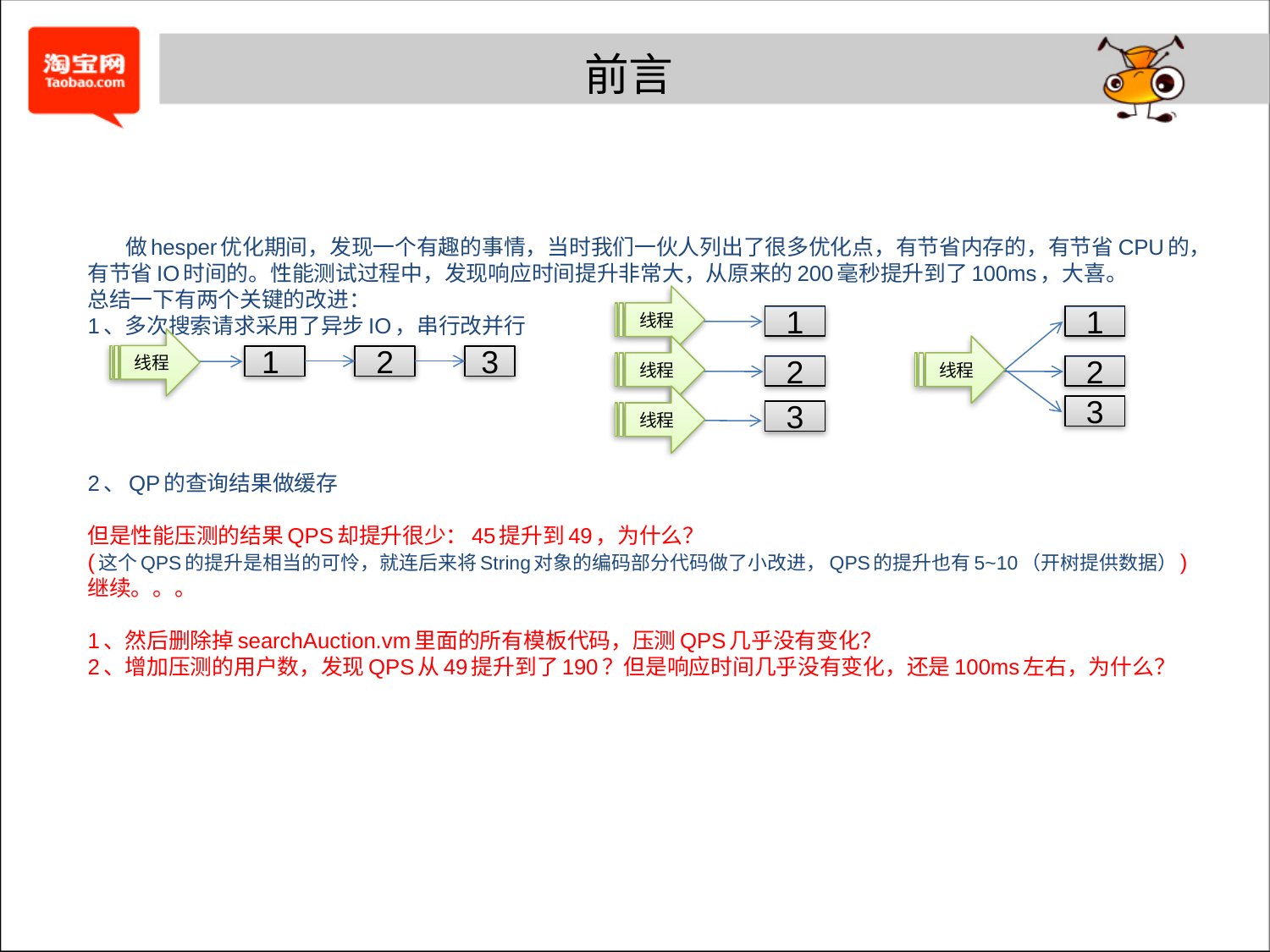

前言
# 做hesper优化期间，发现一个有趣的事情，当时我们一伙人列出了很多优化点，有节省内存的，有节省CPU的，有节省IO时间的。性能测试过程中，发现响应时间提升非常大，从原来的200毫秒提升到了100ms，大喜。 总结一下有两个关键的改进： 1、多次搜索请求采用了异步IO，串行改并行 2、QP的查询结果做缓存 但是性能压测的结果QPS却提升很少：45提升到49，为什么？ (这个QPS的提升是相当的可怜，就连后来将String对象的编码部分代码做了小改进，QPS的提升也有5~10（开树提供数据）) 继续。。。 1、然后删除掉searchAuction.vm里面的所有模板代码，压测QPS几乎没有变化？ 2、增加压测的用户数，发现QPS从49提升到了190？但是响应时间几乎没有变化，还是100ms左右，为什么？
线程
1
1
线程
线程
线程
1
2
3
2
2
线程
3
3